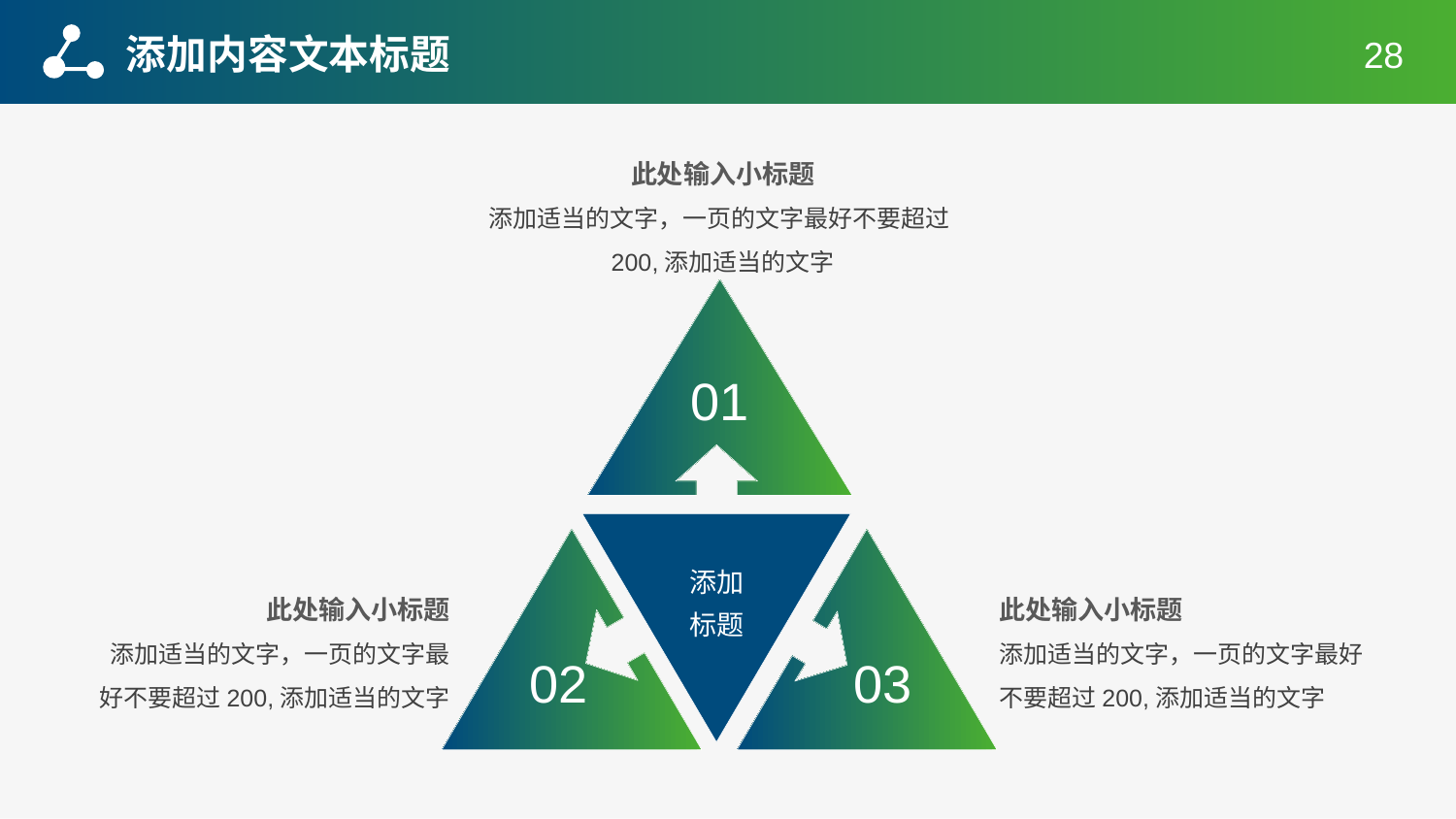

添加内容文本标题

28
此处输入小标题
添加适当的文字，一页的文字最好不要超过200,添加适当的文字
01
添加
标题
02
03
此处输入小标题
添加适当的文字，一页的文字最好不要超过200,添加适当的文字
此处输入小标题
添加适当的文字，一页的文字最好不要超过200,添加适当的文字